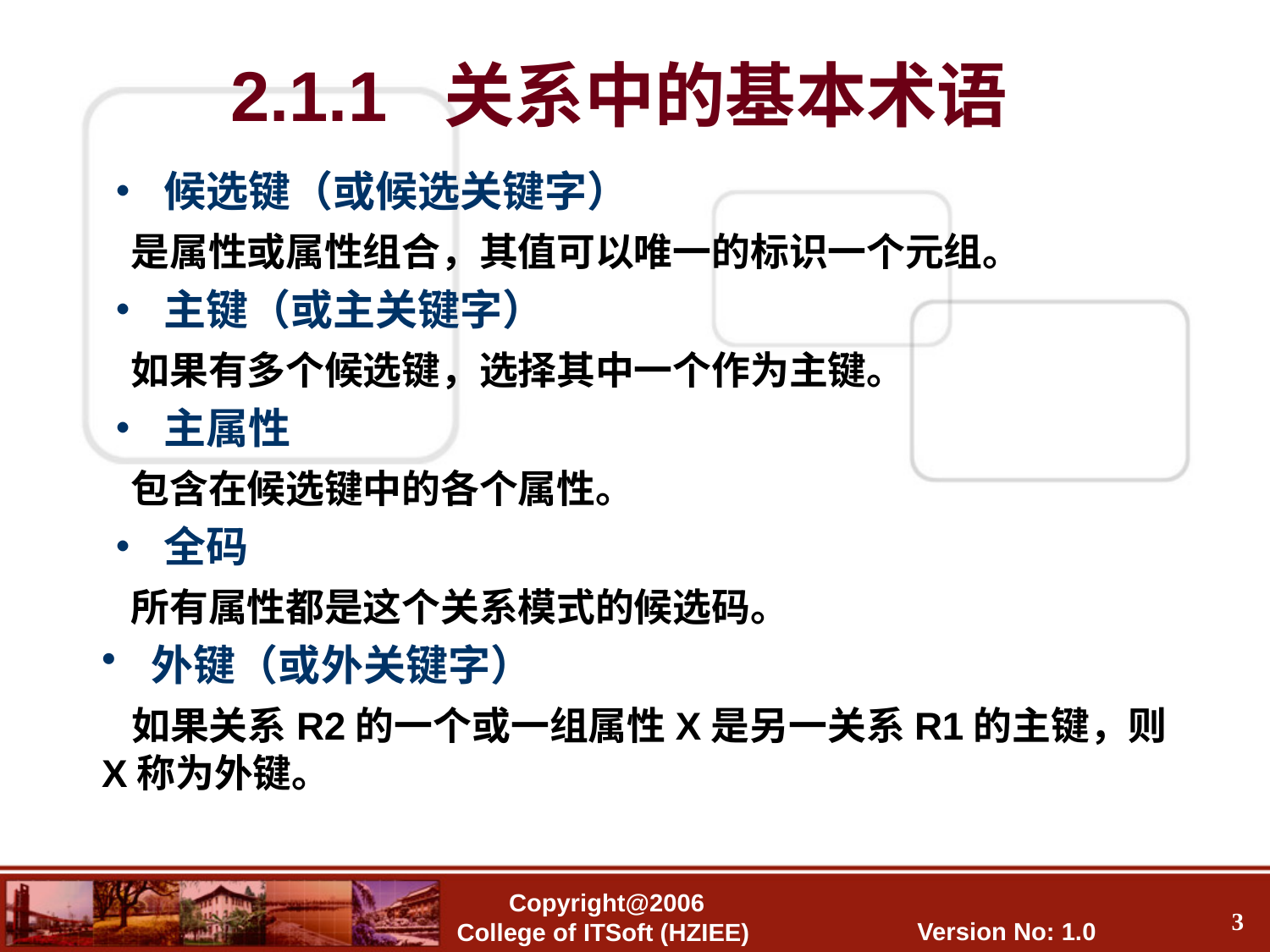

2.1.1  关系中的基本术语
• 候选键（或候选关键字）
  是属性或属性组合，其值可以唯一的标识一个元组。
• 主键（或主关键字）
  如果有多个候选键，选择其中一个作为主键。
• 主属性
  包含在候选键中的各个属性。
• 全码
  所有属性都是这个关系模式的候选码。
 外键（或外关键字）
  如果关系R2的一个或一组属性X是另一关系R1的主键，则X称为外键。